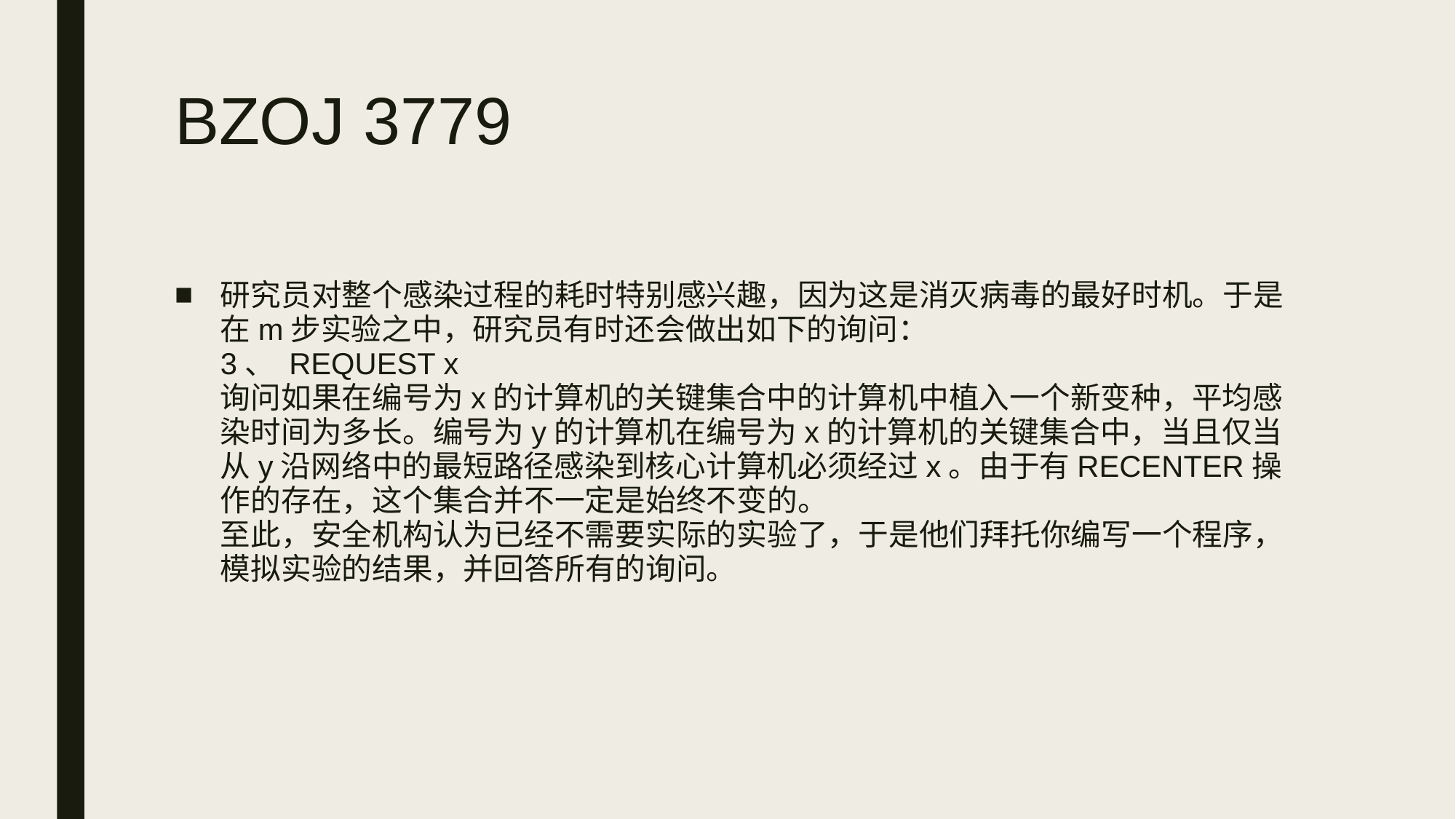

# BZOJ 3779
研究员对整个感染过程的耗时特别感兴趣，因为这是消灭病毒的最好时机。于是在m步实验之中，研究员有时还会做出如下的询问：
3、 REQUEST x
询问如果在编号为x的计算机的关键集合中的计算机中植入一个新变种，平均感染时间为多长。编号为y的计算机在编号为x的计算机的关键集合中，当且仅当从y沿网络中的最短路径感染到核心计算机必须经过x。由于有RECENTER操作的存在，这个集合并不一定是始终不变的。
至此，安全机构认为已经不需要实际的实验了，于是他们拜托你编写一个程序，模拟实验的结果，并回答所有的询问。